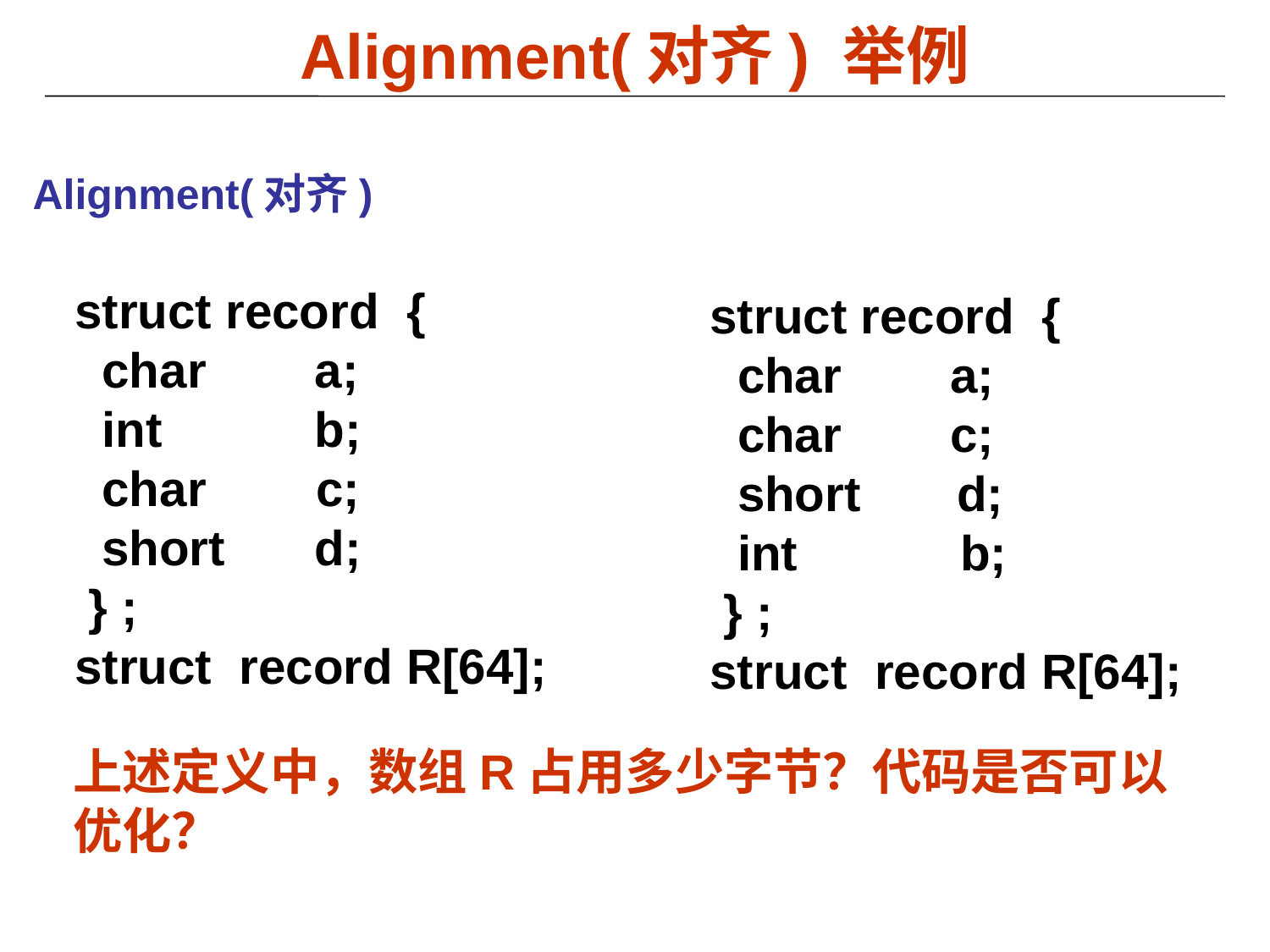

Alignment(对齐) 举例
Alignment(对齐)
  struct record  {
    char 	 a;
    int 	 b;
    char        c;
    short 	 d;
   } ;
  struct  record R[64];
  struct record  {
    char 	 a;
    char 	 c;
    short       d;
    int	           b;
   } ;
  struct  record R[64];
# 上述定义中，数组R占用多少字节？代码是否可以优化？